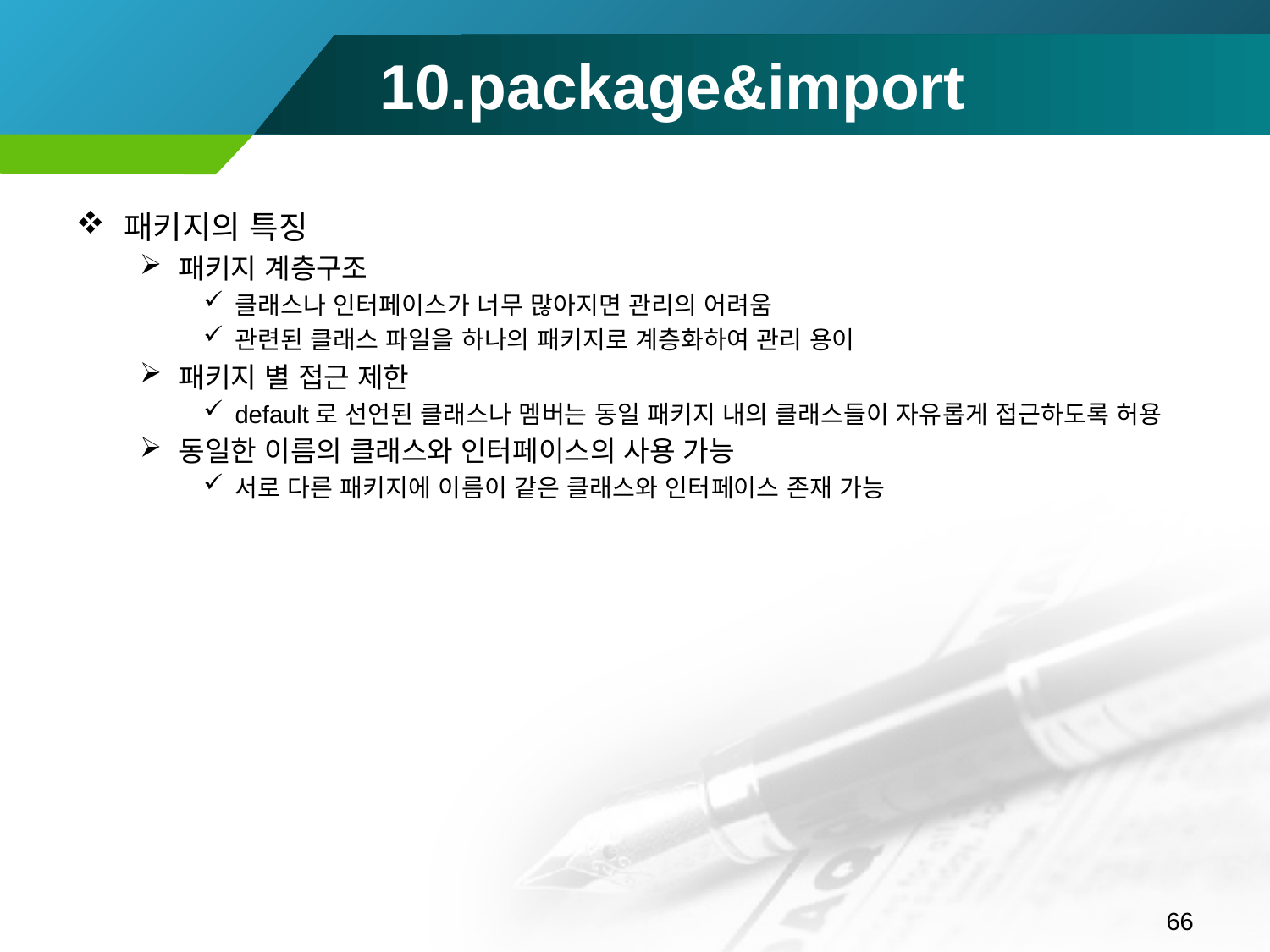

# 10.package&import
패키지의 특징
패키지 계층구조
클래스나 인터페이스가 너무 많아지면 관리의 어려움
관련된 클래스 파일을 하나의 패키지로 계층화하여 관리 용이
패키지 별 접근 제한
default로 선언된 클래스나 멤버는 동일 패키지 내의 클래스들이 자유롭게 접근하도록 허용
동일한 이름의 클래스와 인터페이스의 사용 가능
서로 다른 패키지에 이름이 같은 클래스와 인터페이스 존재 가능

66